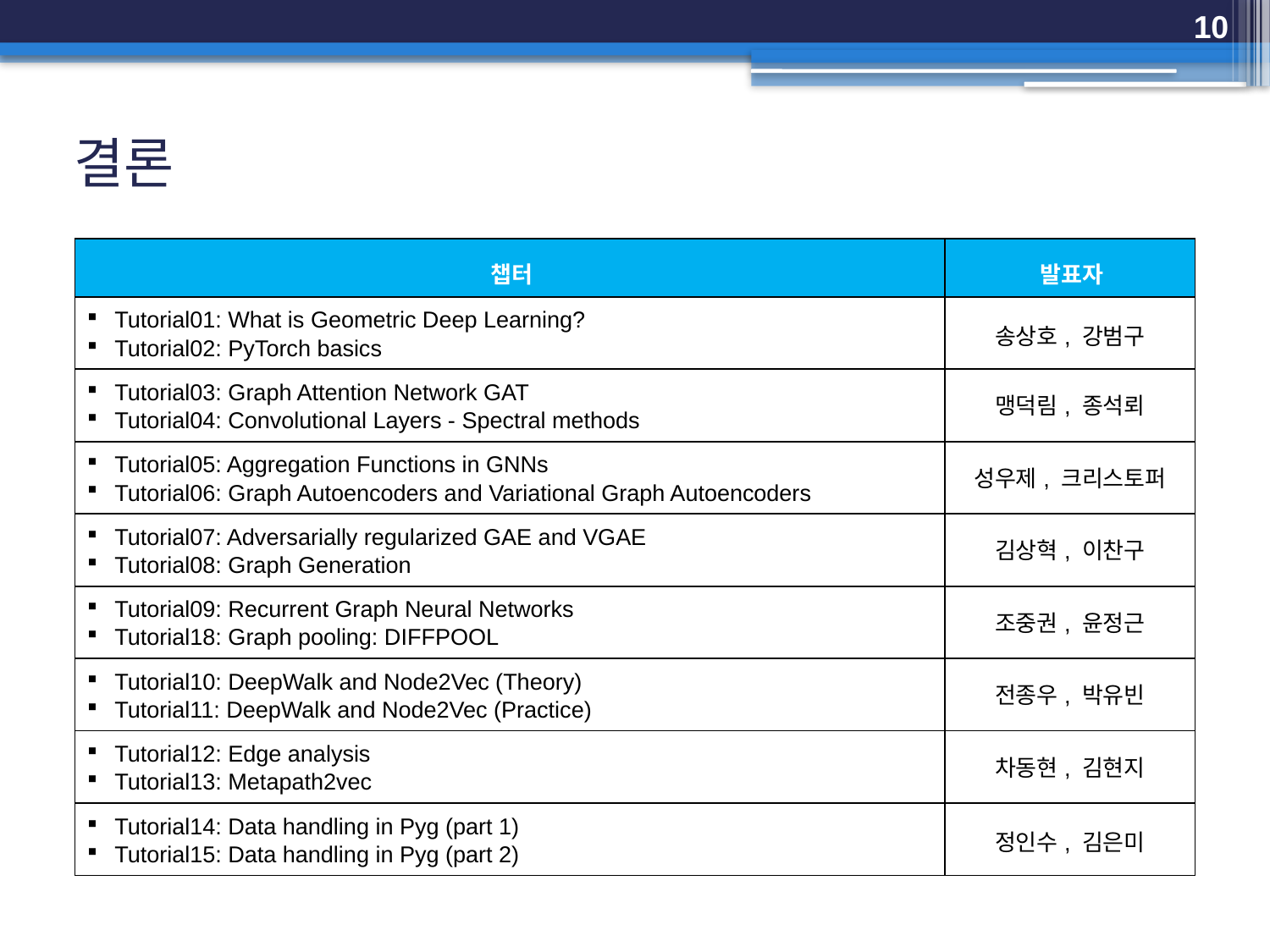

10
# 결론
| 챕터 | 발표자 |
| --- | --- |
| Tutorial01: What is Geometric Deep Learning? Tutorial02: PyTorch basics | 송상호, 강범구 |
| Tutorial03: Graph Attention Network GAT Tutorial04: Convolutional Layers - Spectral methods | 맹덕림, 종석뢰 |
| Tutorial05: Aggregation Functions in GNNs Tutorial06: Graph Autoencoders and Variational Graph Autoencoders | 성우제, 크리스토퍼 |
| Tutorial07: Adversarially regularized GAE and VGAE Tutorial08: Graph Generation | 김상혁, 이찬구 |
| Tutorial09: Recurrent Graph Neural Networks Tutorial18: Graph pooling: DIFFPOOL | 조중권, 윤정근 |
| Tutorial10: DeepWalk and Node2Vec (Theory) Tutorial11: DeepWalk and Node2Vec (Practice) | 전종우, 박유빈 |
| Tutorial12: Edge analysis Tutorial13: Metapath2vec | 차동현, 김현지 |
| Tutorial14: Data handling in Pyg (part 1) Tutorial15: Data handling in Pyg (part 2) | 정인수, 김은미 |